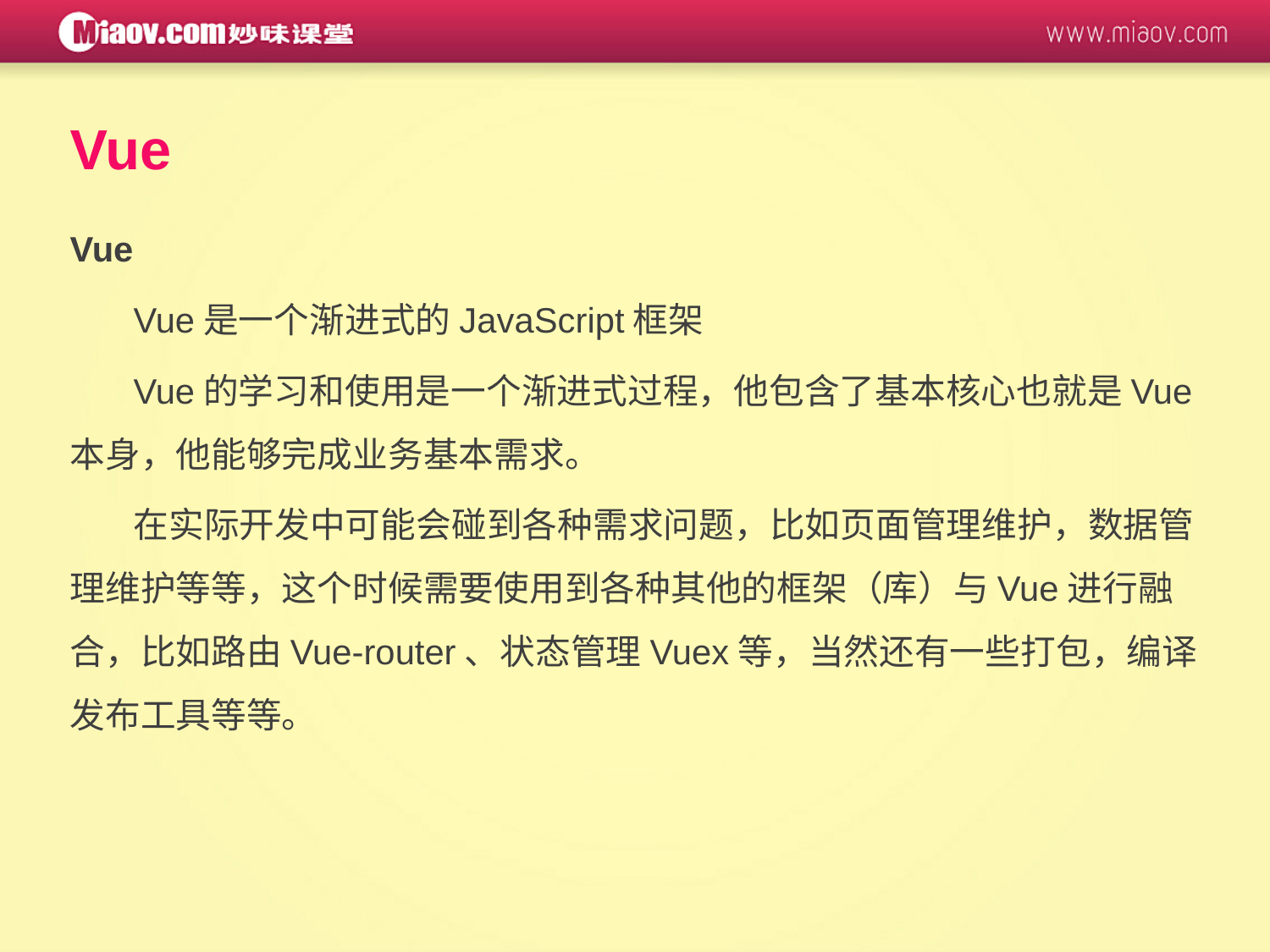

Vue

Vue
Vue是一个渐进式的JavaScript框架
Vue的学习和使用是一个渐进式过程，他包含了基本核心也就是Vue本身，他能够完成业务基本需求。
在实际开发中可能会碰到各种需求问题，比如页面管理维护，数据管理维护等等，这个时候需要使用到各种其他的框架（库）与Vue进行融合，比如路由Vue-router、状态管理Vuex等，当然还有一些打包，编译发布工具等等。